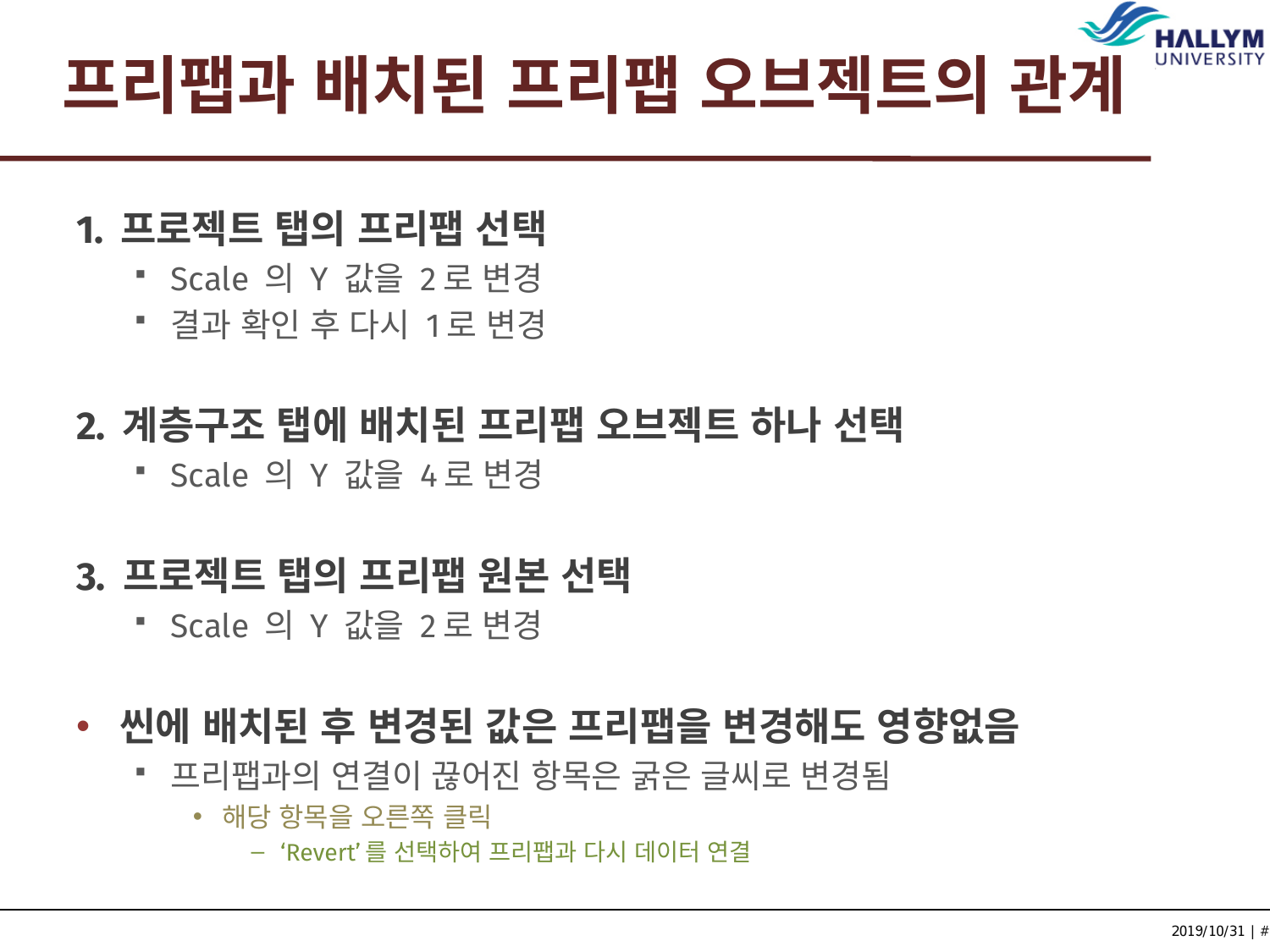

# 프리팹과 배치된 프리팹 오브젝트의 관계
1. 프로젝트 탭의 프리팹 선택
Scale 의 Y 값을 2로 변경
결과 확인 후 다시 1로 변경

2. 계층구조 탭에 배치된 프리팹 오브젝트 하나 선택
Scale 의 Y 값을 4로 변경

3. 프로젝트 탭의 프리팹 원본 선택
Scale 의 Y 값을 2로 변경

씬에 배치된 후 변경된 값은 프리팹을 변경해도 영향없음
프리팹과의 연결이 끊어진 항목은 굵은 글씨로 변경됨
해당 항목을 오른쪽 클릭
‘Revert’를 선택하여 프리팹과 다시 데이터 연결